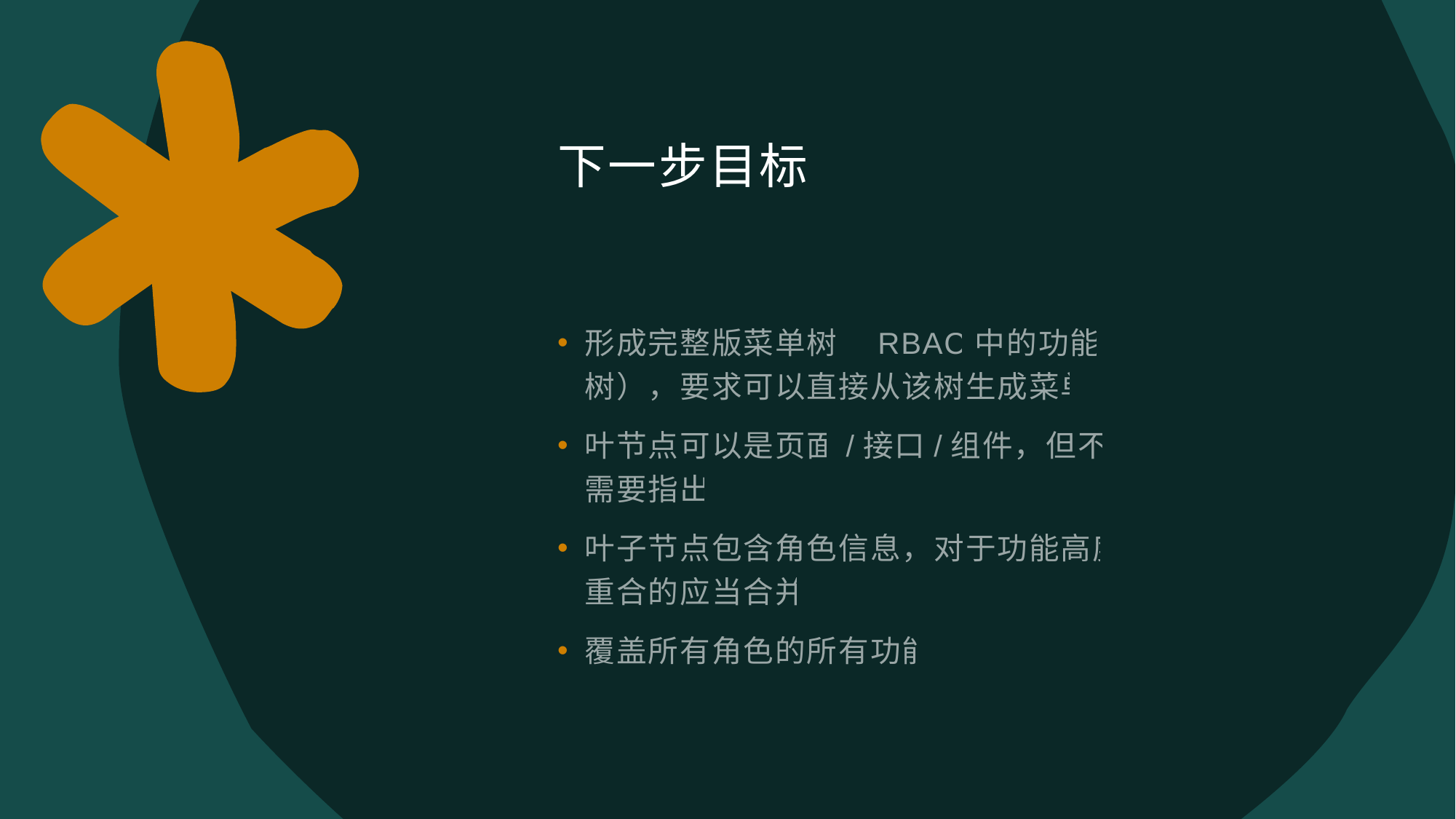

# 下一步目标
形成完整版菜单树（RBAC中的功能树），要求可以直接从该树生成菜单
叶节点可以是页面/接口/组件，但不需要指出
叶子节点包含角色信息，对于功能高度重合的应当合并
覆盖所有角色的所有功能